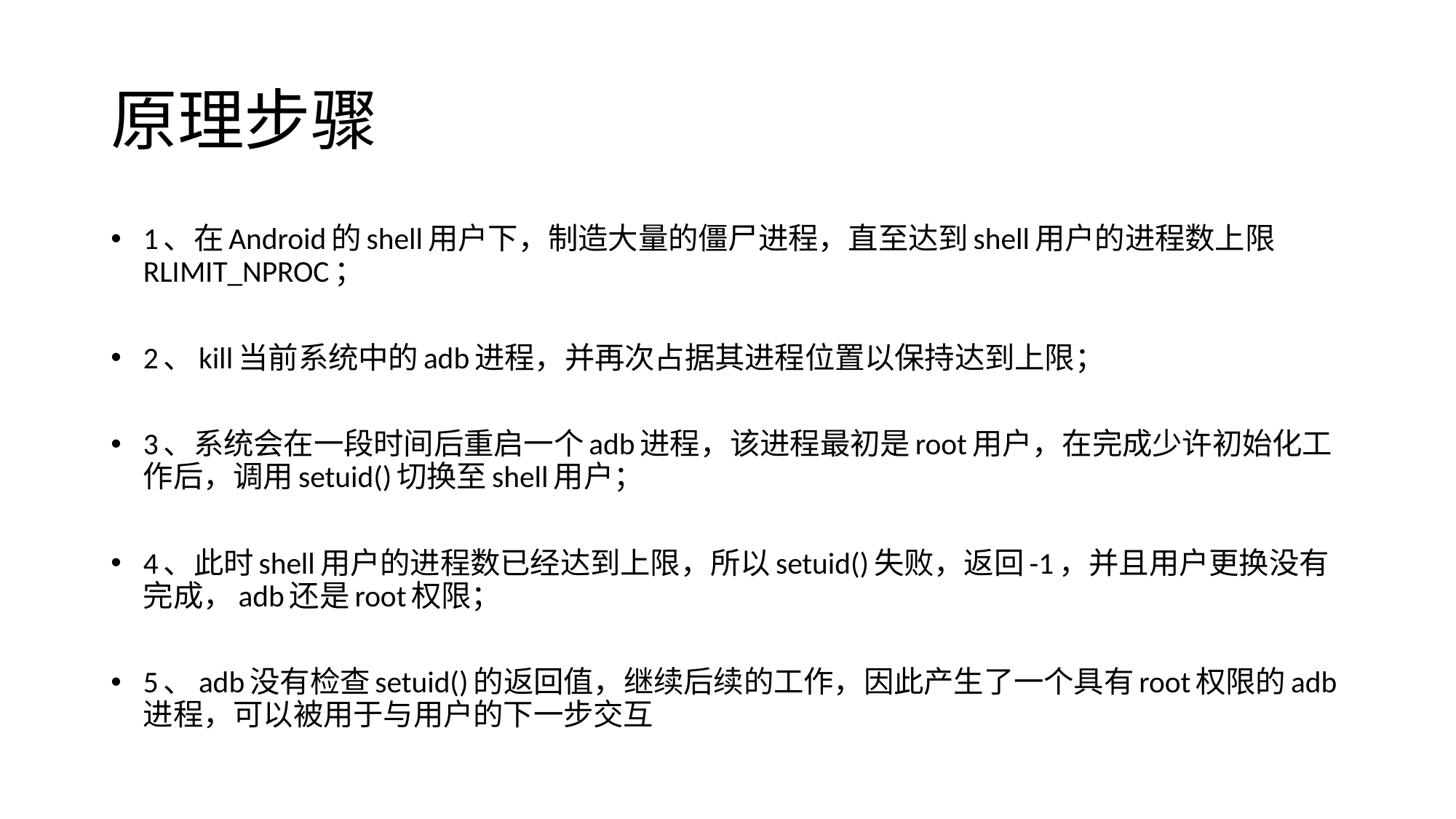

# 原理步骤
1、在Android的shell用户下，制造大量的僵尸进程，直至达到shell用户的进程数上限RLIMIT_NPROC；

2、kill当前系统中的adb进程，并再次占据其进程位置以保持达到上限；

3、系统会在一段时间后重启一个adb进程，该进程最初是root用户，在完成少许初始化工作后，调用setuid()切换至shell用户；

4、此时shell用户的进程数已经达到上限，所以setuid()失败，返回-1，并且用户更换没有完成，adb还是root权限；

5、adb没有检查setuid()的返回值，继续后续的工作，因此产生了一个具有root权限的adb进程，可以被用于与用户的下一步交互